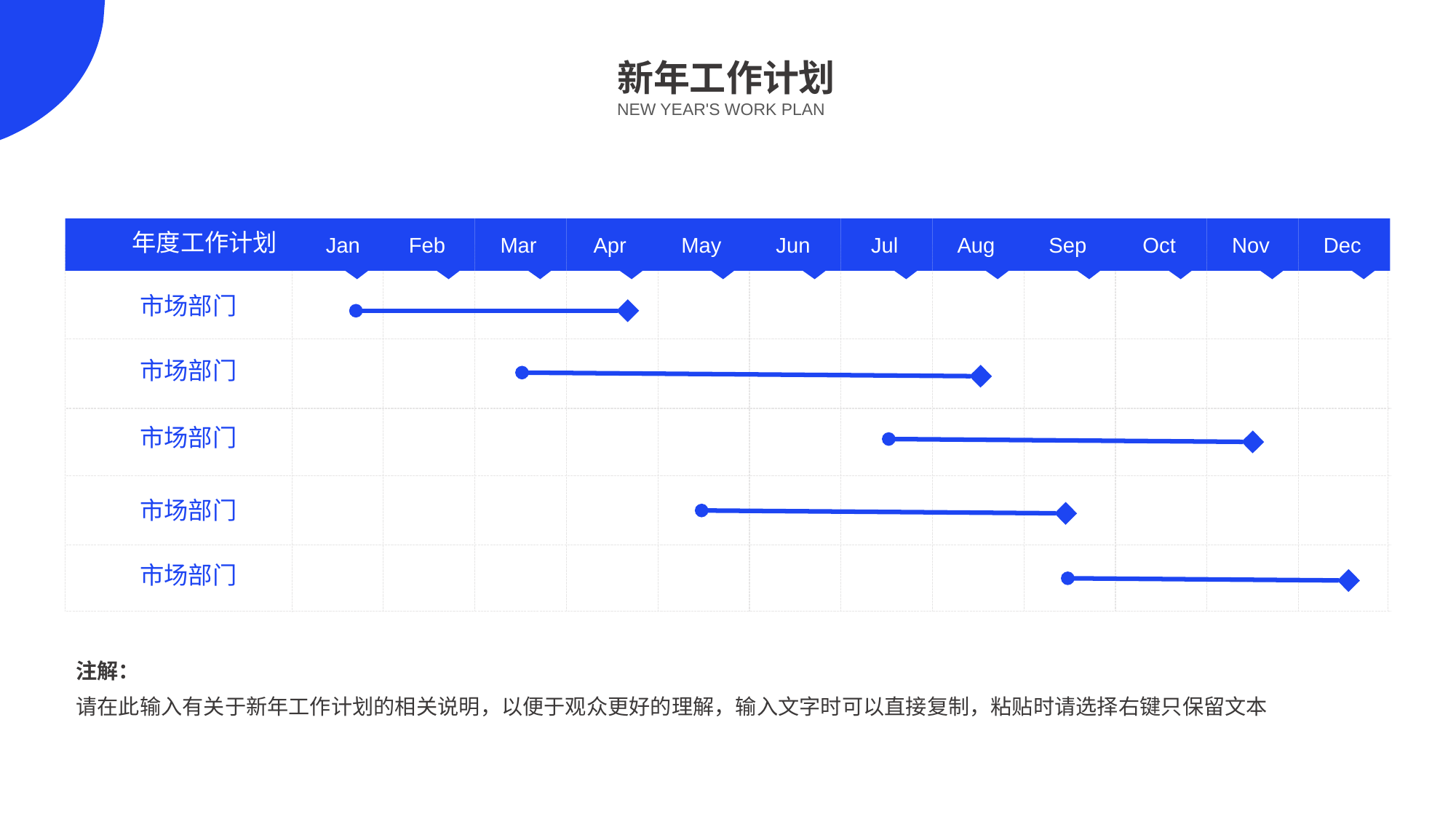

新年工作计划
NEW YEAR'S WORK PLAN

年度工作计划

Jan

Feb

Mar

Apr

May

Jun

Jul

Aug

Sep

Oct

Nov

Dec
市场部门
市场部门
市场部门
市场部门
市场部门
注解：
请在此输入有关于新年工作计划的相关说明，以便于观众更好的理解，输入文字时可以直接复制，粘贴时请选择右键只保留文本